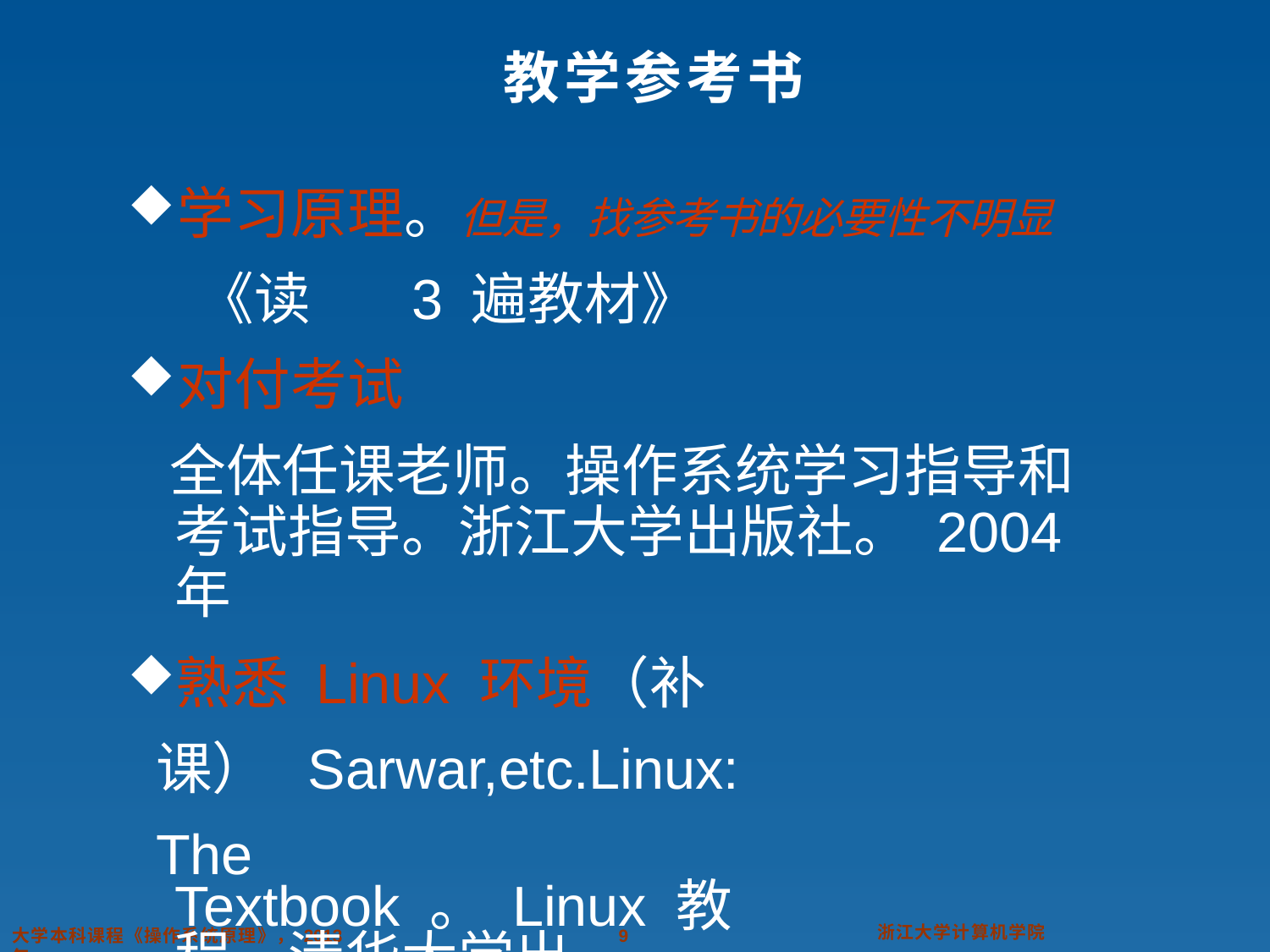

# 教学参考书
学习原理。但是，找参考书的必要性不明显
《读	3	遍教材》
对付考试
全体任课老师。操作系统学习指导和 考试指导。浙江大学出版社。 2004 年
熟悉Linux 环境（补课）  Sarwar,etc.Linux: The
Textbook 。 Linux 教程，清华大学出
版社。 2005 年
浙江大学计算机学院
大学本科课程《操作系统原理》， 2013 年
9